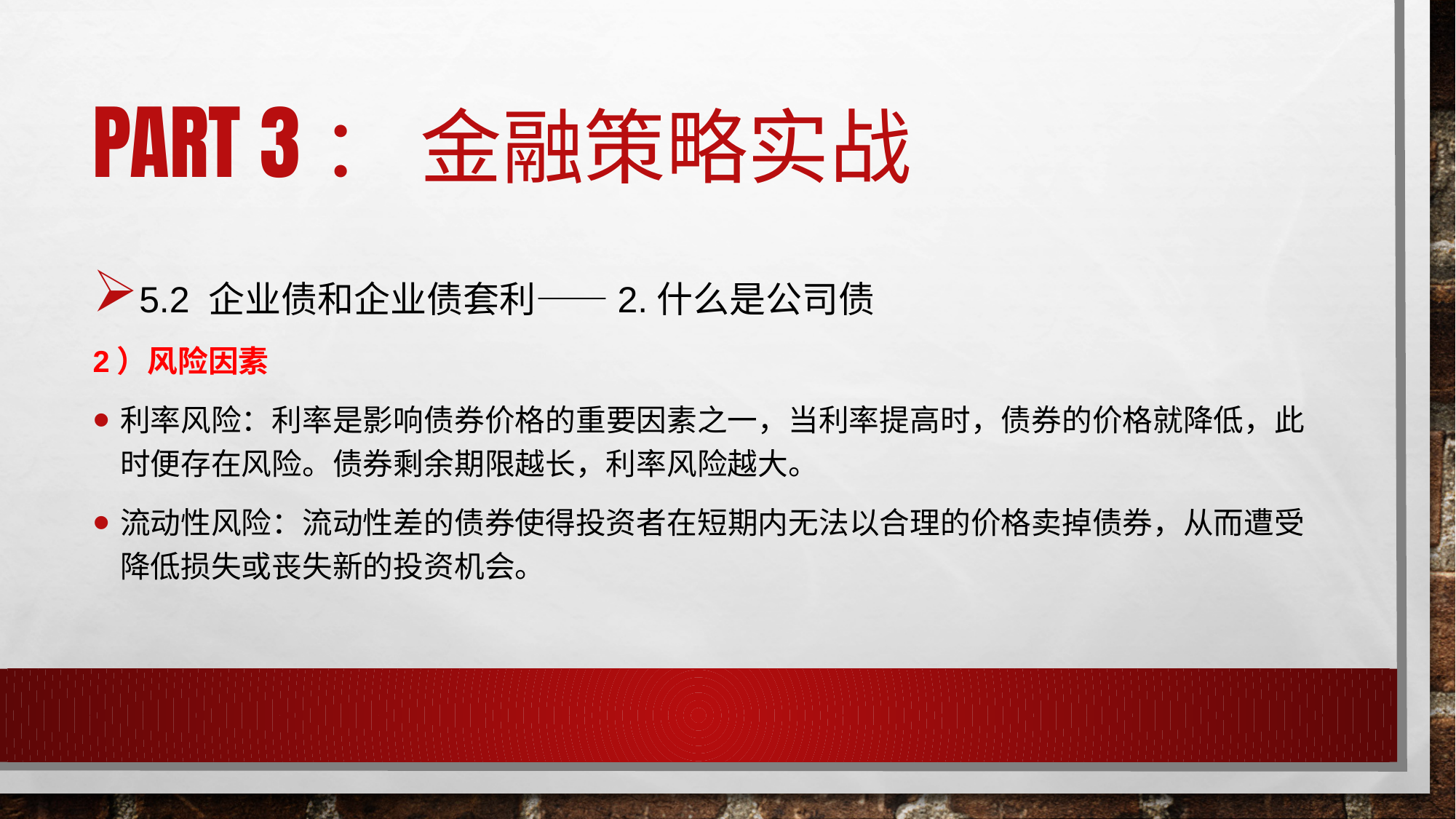

# Part 3： 金融策略实战
5.2 企业债和企业债套利——2.什么是公司债
2）风险因素
利率风险：利率是影响债券价格的重要因素之一，当利率提高时，债券的价格就降低，此时便存在风险。债券剩余期限越长，利率风险越大。
流动性风险：流动性差的债券使得投资者在短期内无法以合理的价格卖掉债券，从而遭受降低损失或丧失新的投资机会。